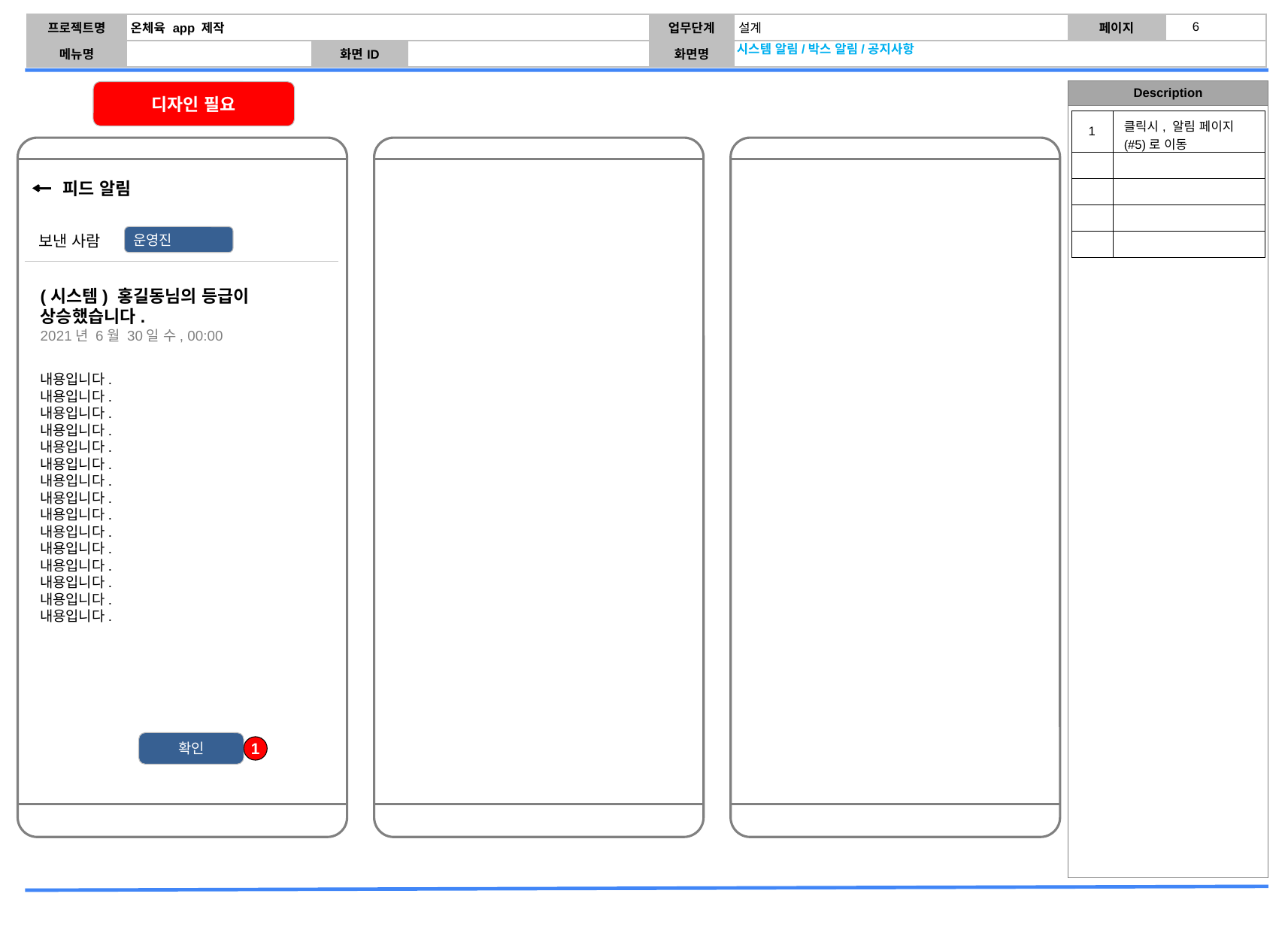

시스템 알림/박스 알림/공지사항
디자인 필요
| 1 | 클릭시, 알림 페이지(#5)로 이동 |
| --- | --- |
|  |  |
|  |  |
|  |  |
|  |  |
피드 알림
 운영진
보낸 사람
(시스템) 홍길동님의 등급이 상승했습니다.
2021년 6월 30일 수, 00:00
내용입니다.
내용입니다.
내용입니다.
내용입니다.
내용입니다.
내용입니다.
내용입니다.
내용입니다.
내용입니다.
내용입니다.
내용입니다.
내용입니다.
내용입니다.
내용입니다.
내용입니다.

확인
1